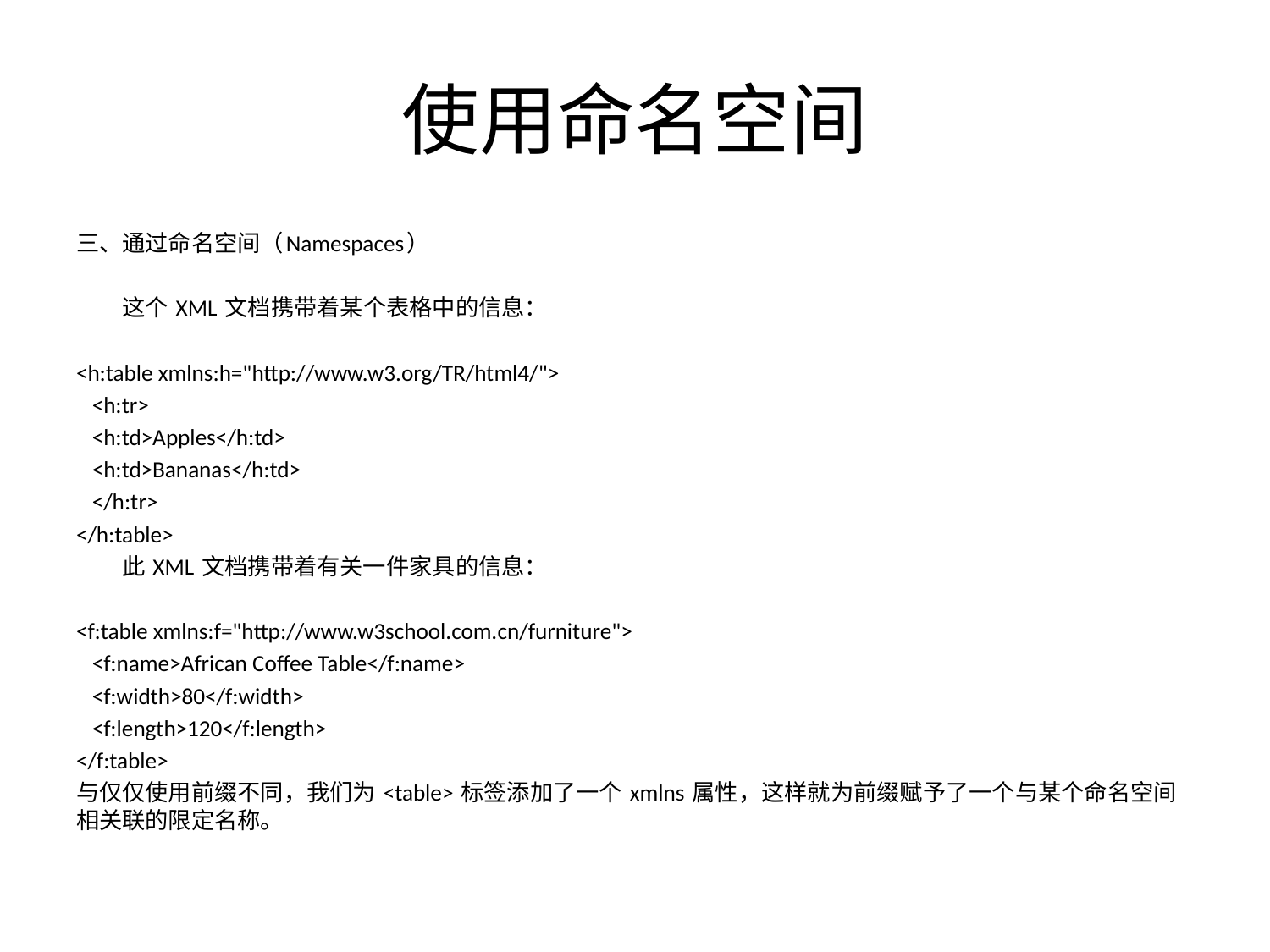

# 使用命名空间
三、通过命名空间（Namespaces）

　　这个 XML 文档携带着某个表格中的信息：

<h:table xmlns:h="http://www.w3.org/TR/html4/">
   <h:tr>
   <h:td>Apples</h:td>
   <h:td>Bananas</h:td>
   </h:tr>
</h:table>
　　此 XML 文档携带着有关一件家具的信息：

<f:table xmlns:f="http://www.w3school.com.cn/furniture">
   <f:name>African Coffee Table</f:name>
   <f:width>80</f:width>
   <f:length>120</f:length>
</f:table>
与仅仅使用前缀不同，我们为 <table> 标签添加了一个 xmlns 属性，这样就为前缀赋予了一个与某个命名空间相关联的限定名称。